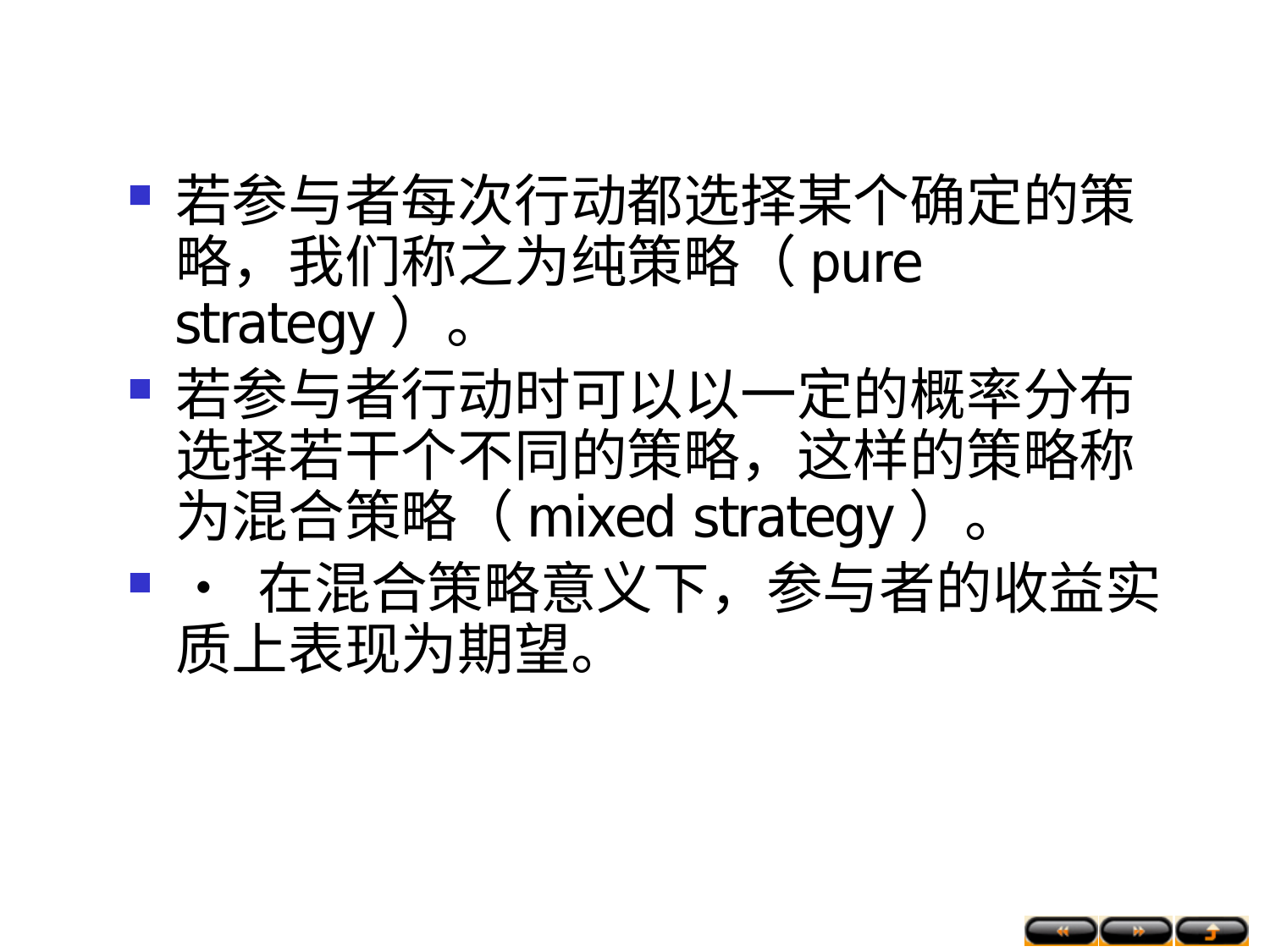

若参与者每次行动都选择某个确定的策略，我们称之为纯策略（pure strategy）。
若参与者行动时可以以一定的概率分布选择若干个不同的策略，这样的策略称为混合策略（mixed strategy）。
• 在混合策略意义下，参与者的收益实质上表现为期望。